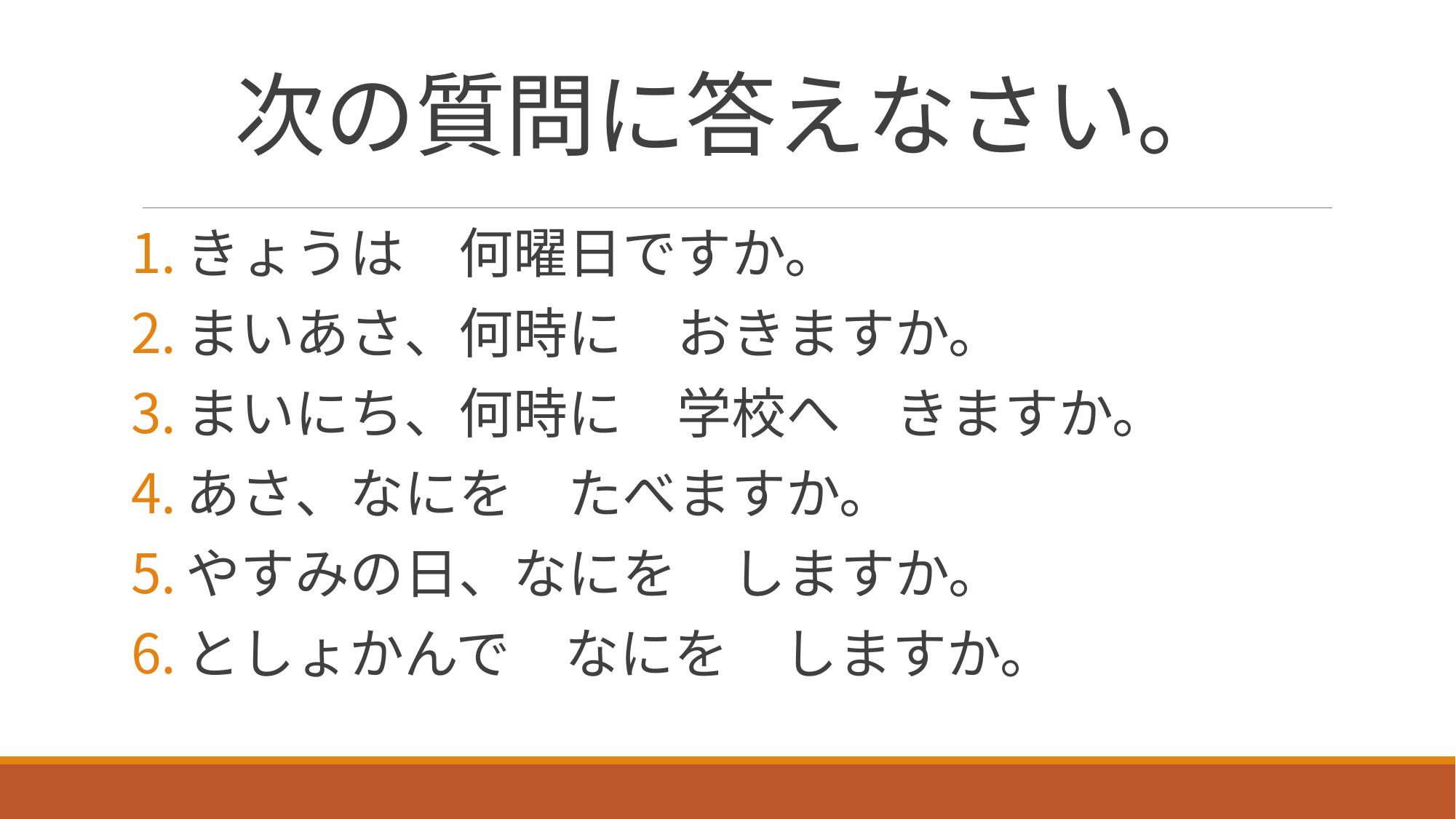

# 次の質問に答えなさい。
きょうは　何曜日ですか。
まいあさ、何時に　おきますか。
まいにち、何時に　学校へ　きますか。
あさ、なにを　たべますか。
やすみの日、なにを　しますか。
としょかんで　なにを　しますか。